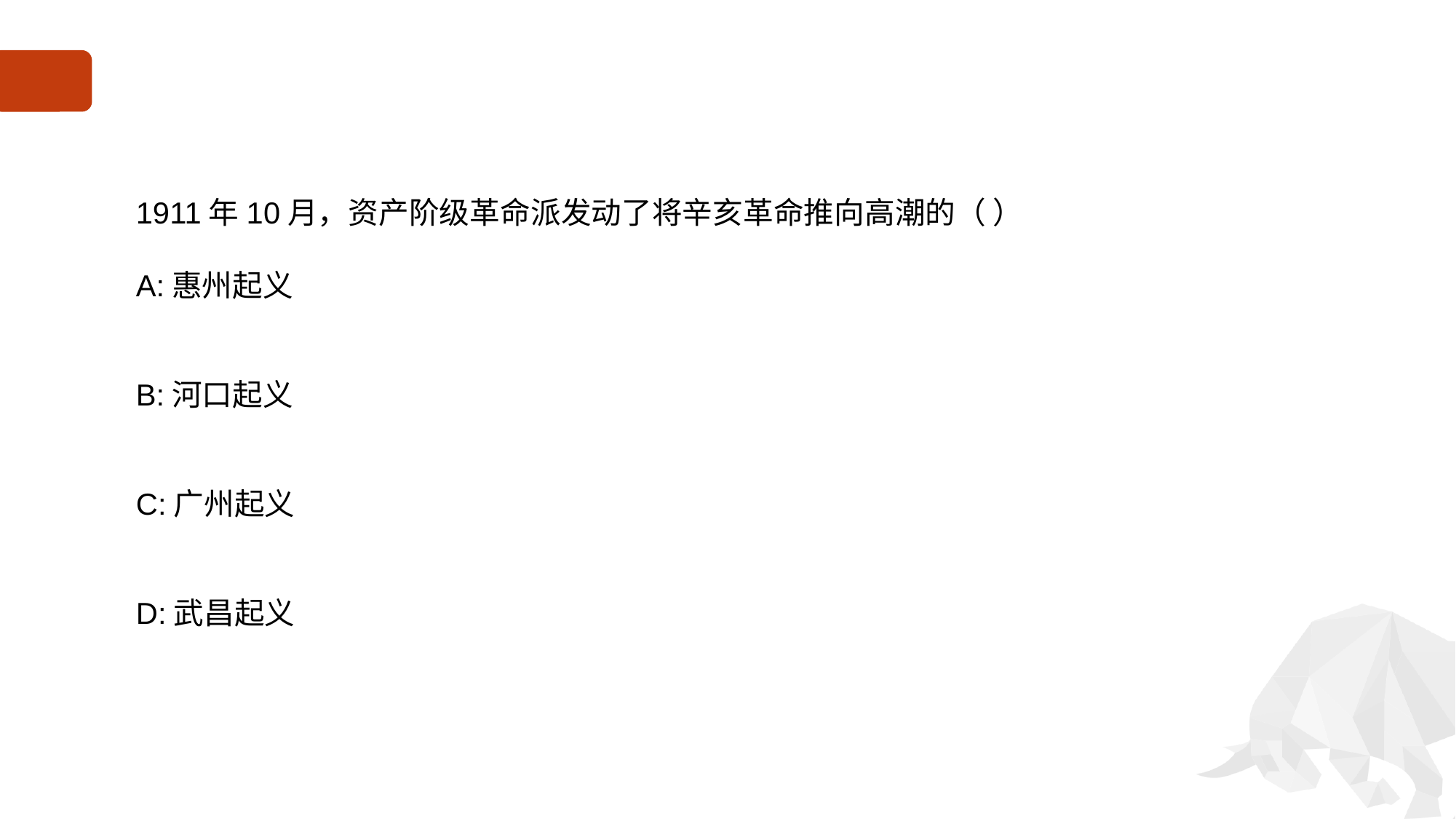

#
1911年10月，资产阶级革命派发动了将辛亥革命推向高潮的（ ）

A:惠州起义

B:河口起义

C:广州起义

D:武昌起义